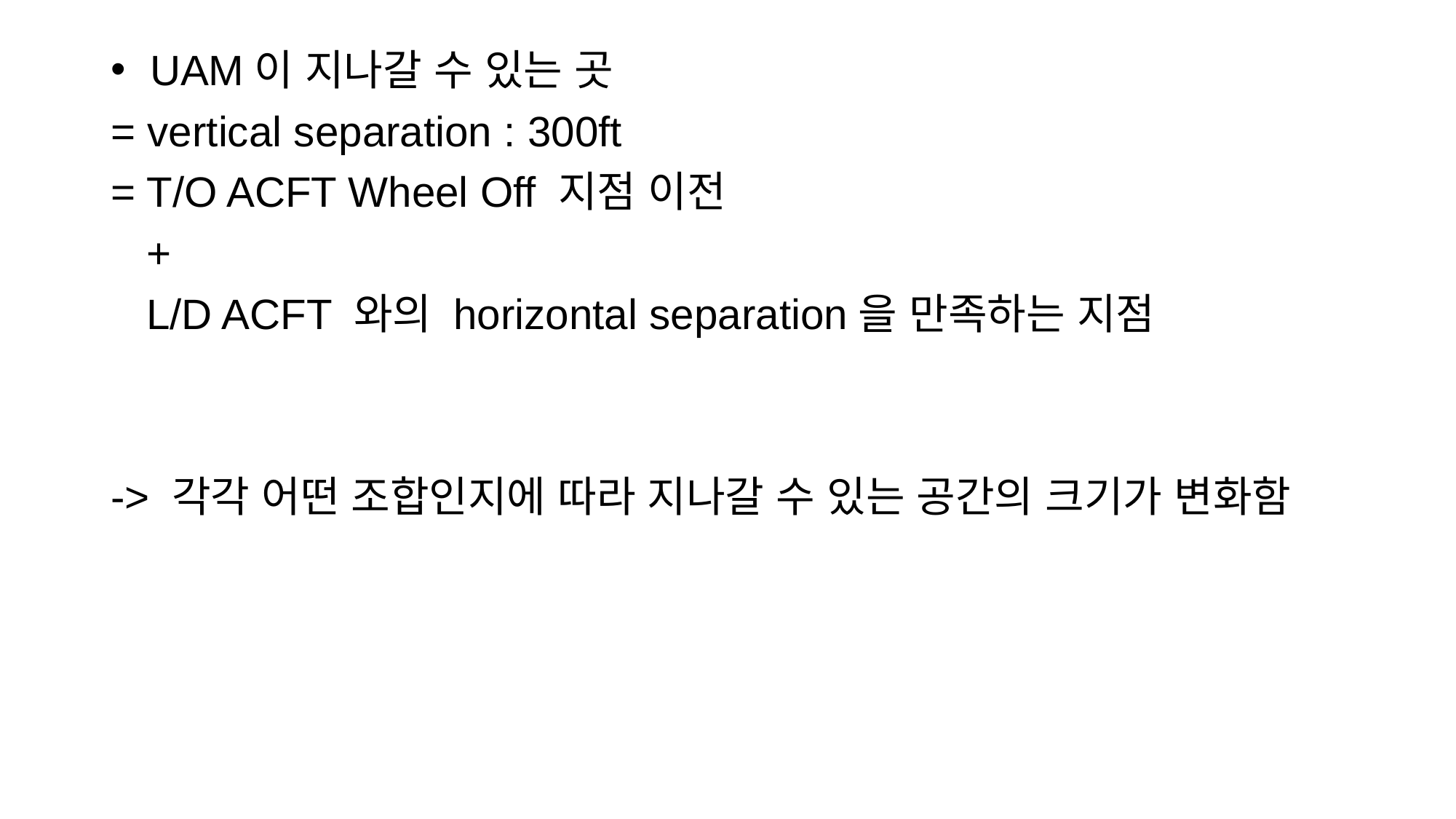

UAM이 지나갈 수 있는 곳
= vertical separation : 300ft
= T/O ACFT Wheel Off 지점 이전
   +
   L/D ACFT 와의 horizontal separation을 만족하는 지점

-> 각각 어떤 조합인지에 따라 지나갈 수 있는 공간의 크기가 변화함